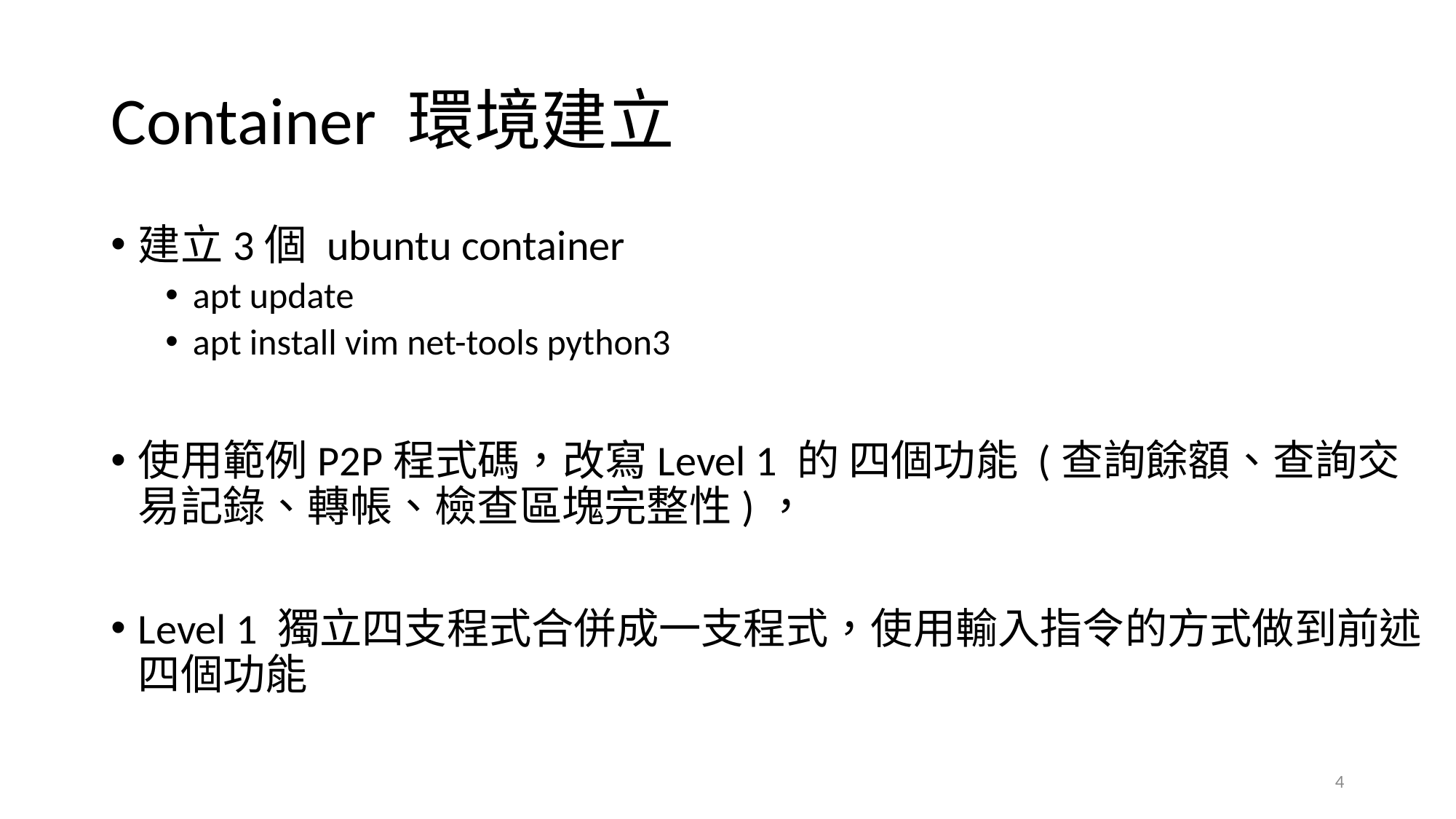

# Container 環境建立
建立3個 ubuntu container
apt update
apt install vim net-tools python3

使用範例P2P程式碼，改寫Level 1 的 四個功能 (查詢餘額、查詢交易記錄、轉帳、檢查區塊完整性)，

Level 1 獨立四支程式合併成一支程式，使用輸入指令的方式做到前述四個功能
4